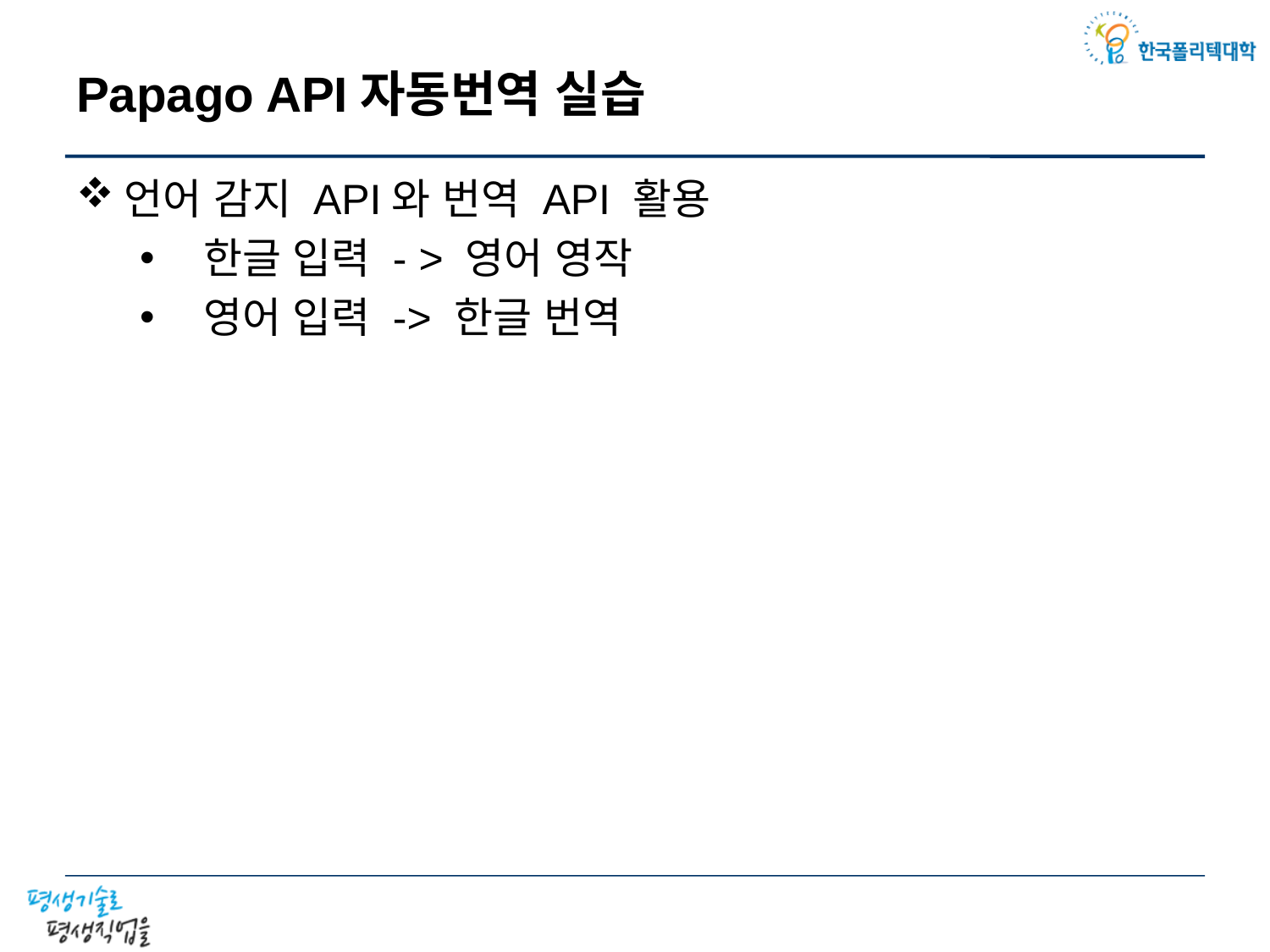

# Papago API자동번역 실습
언어 감지 API와 번역 API 활용
한글 입력 - > 영어 영작
영어 입력 -> 한글 번역